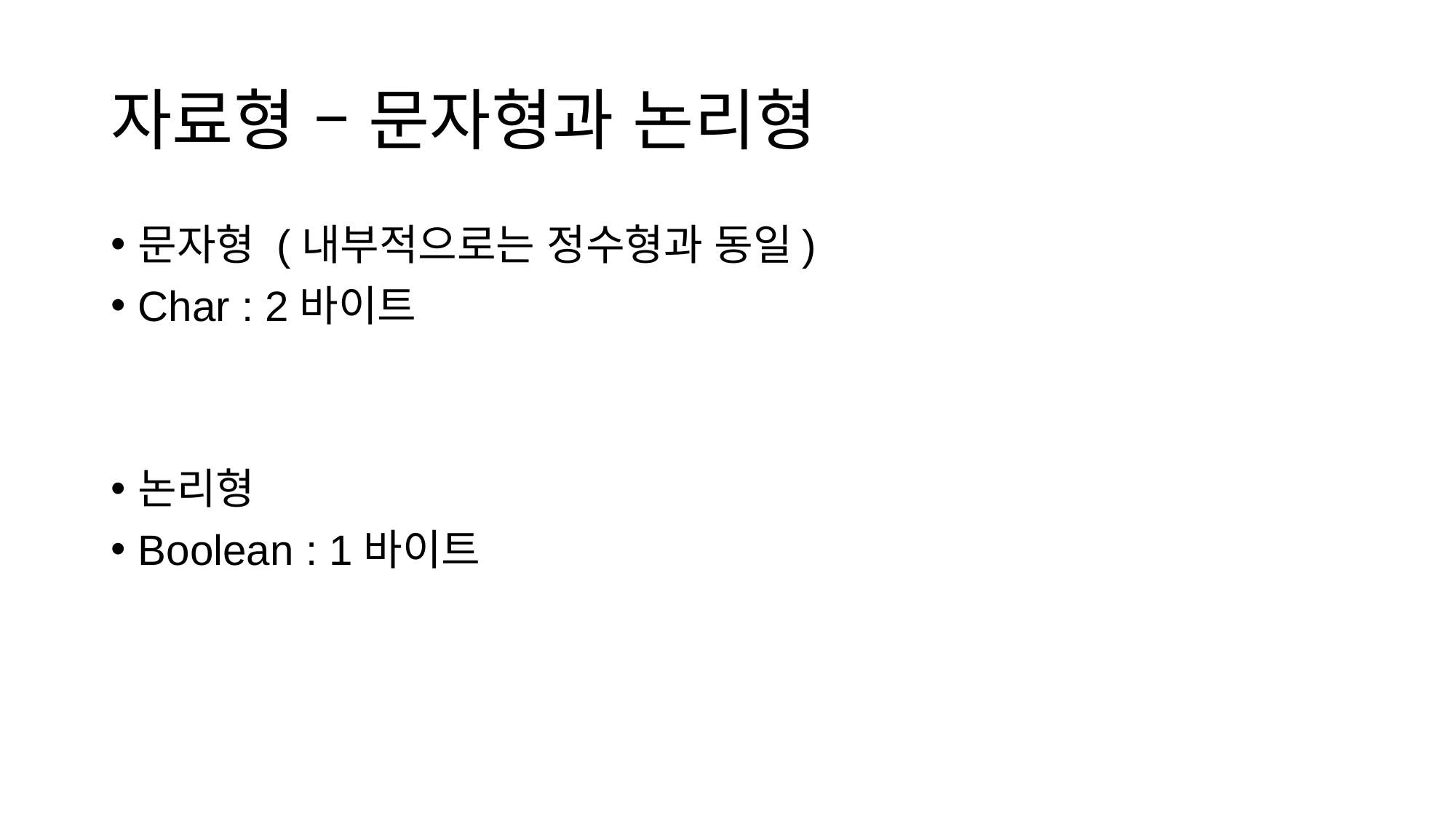

# 자료형 – 문자형과 논리형
문자형 (내부적으로는 정수형과 동일)
Char : 2바이트

논리형
Boolean : 1바이트